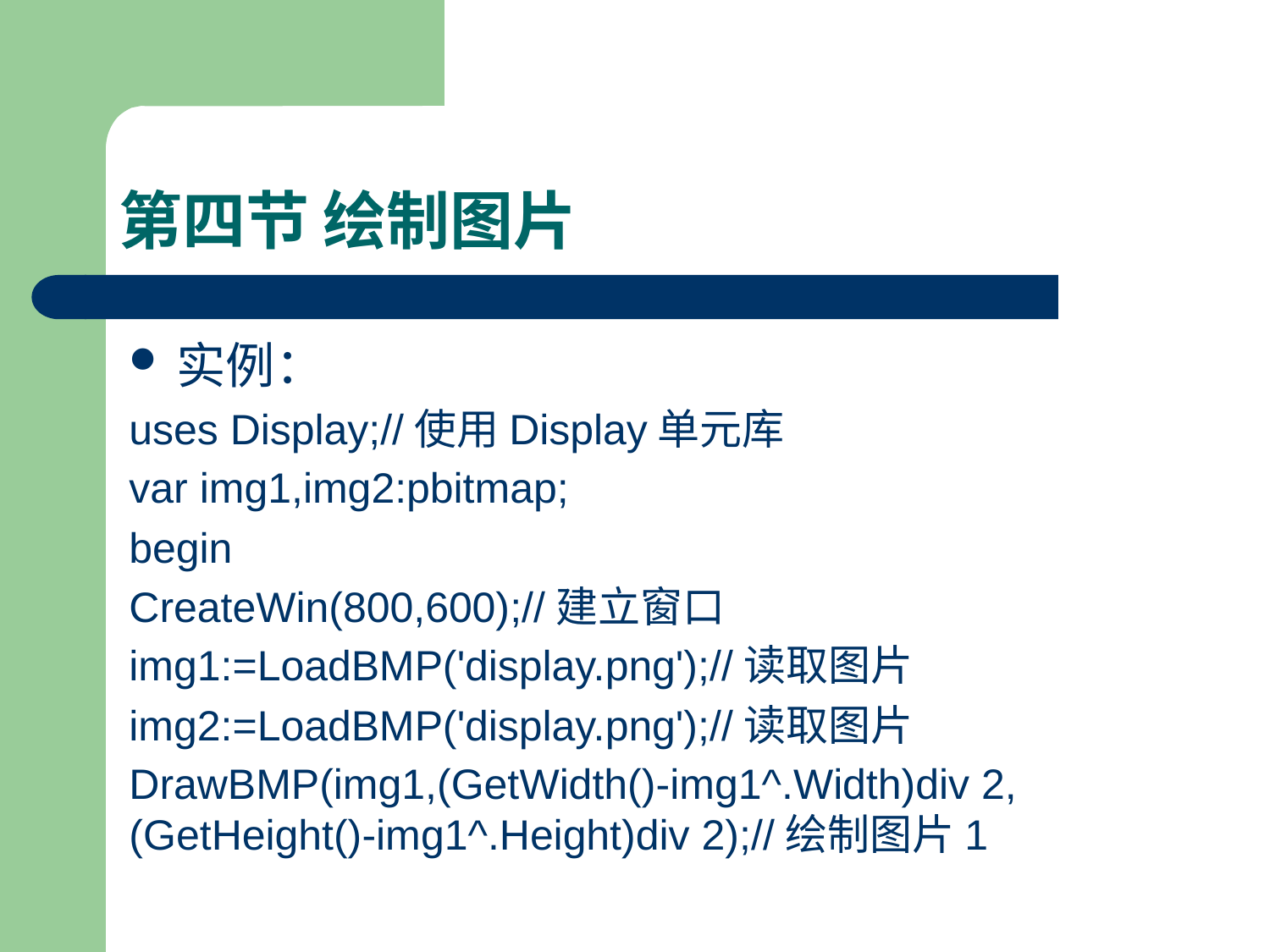

# 第四节 绘制图片
实例：
uses Display;//使用Display单元库
var img1,img2:pbitmap;
begin
CreateWin(800,600);//建立窗口
img1:=LoadBMP('display.png');//读取图片
img2:=LoadBMP('display.png');//读取图片
DrawBMP(img1,(GetWidth()-img1^.Width)div 2,(GetHeight()-img1^.Height)div 2);//绘制图片1